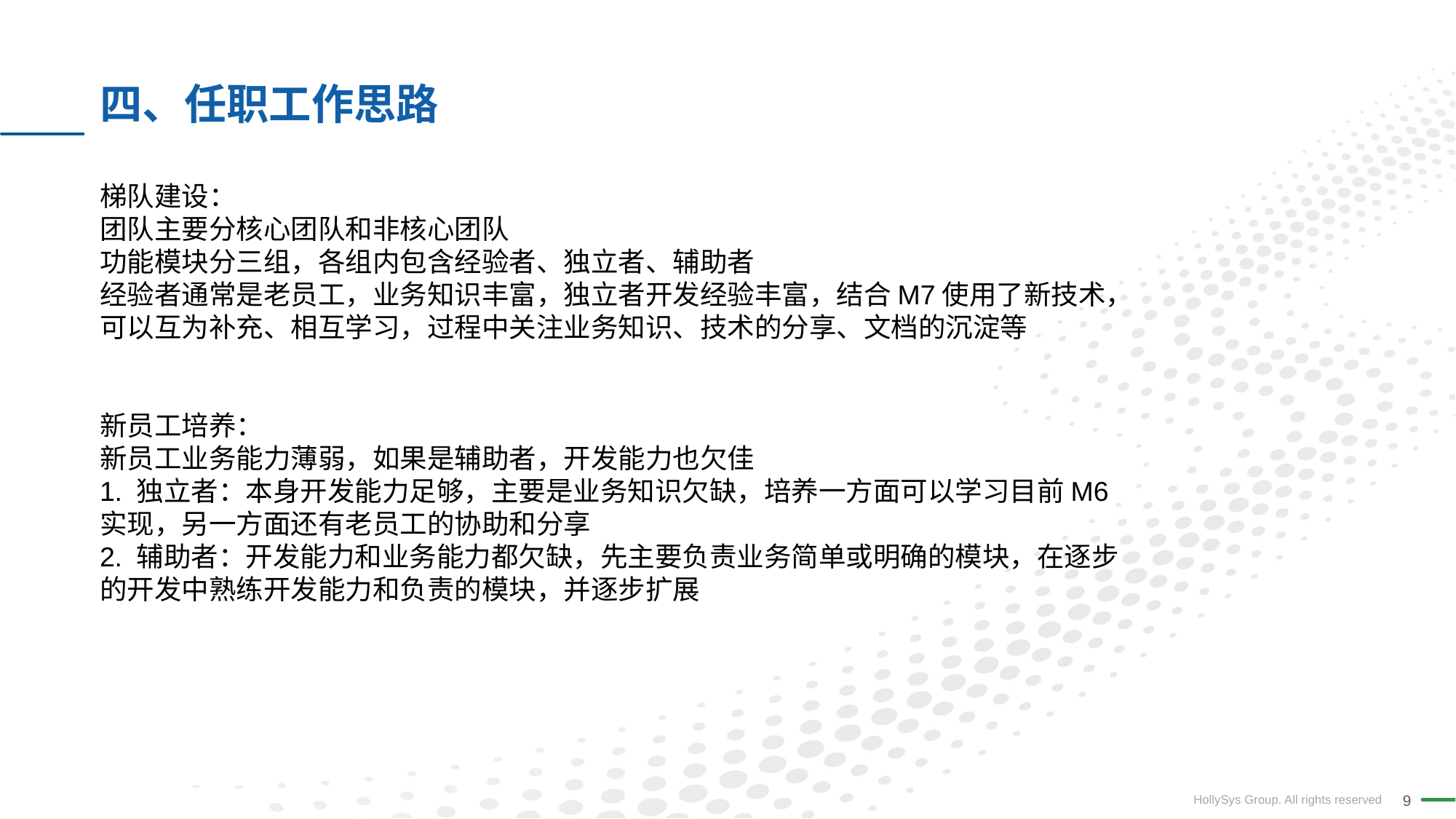

# 四、任职工作思路

梯队建设：
团队主要分核心团队和非核心团队
功能模块分三组，各组内包含经验者、独立者、辅助者
经验者通常是老员工，业务知识丰富，独立者开发经验丰富，结合M7使用了新技术，可以互为补充、相互学习，过程中关注业务知识、技术的分享、文档的沉淀等

新员工培养：
新员工业务能力薄弱，如果是辅助者，开发能力也欠佳
1. 独立者：本身开发能力足够，主要是业务知识欠缺，培养一方面可以学习目前M6实现，另一方面还有老员工的协助和分享
2. 辅助者：开发能力和业务能力都欠缺，先主要负责业务简单或明确的模块，在逐步的开发中熟练开发能力和负责的模块，并逐步扩展